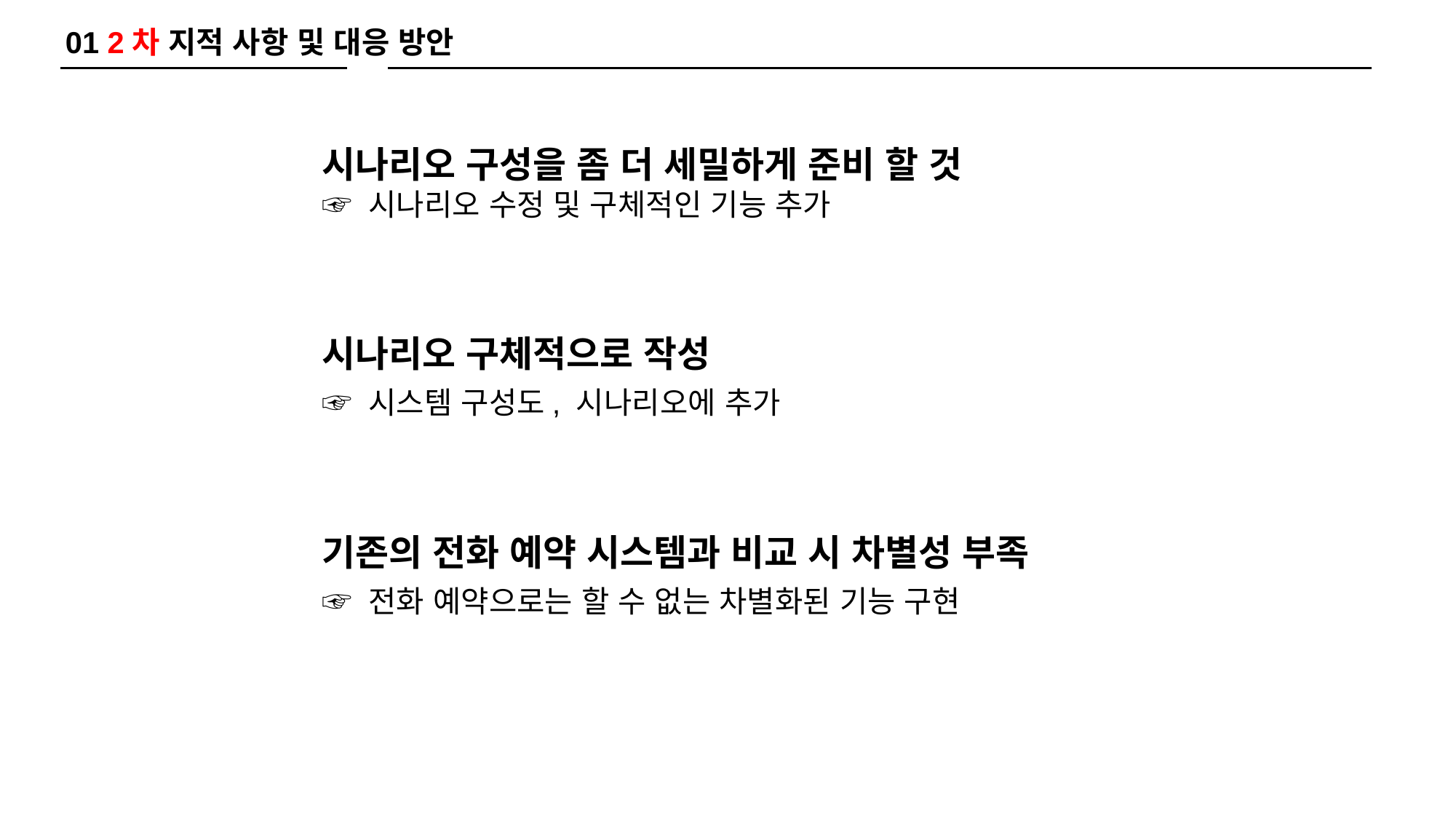

01 2차 지적 사항 및 대응 방안
시나리오 구성을 좀 더 세밀하게 준비 할 것
☞ 시나리오 수정 및 구체적인 기능 추가

시나리오 구체적으로 작성

☞ 시스템 구성도, 시나리오에 추가

기존의 전화 예약 시스템과 비교 시 차별성 부족

☞ 전화 예약으로는 할 수 없는 차별화된 기능 구현